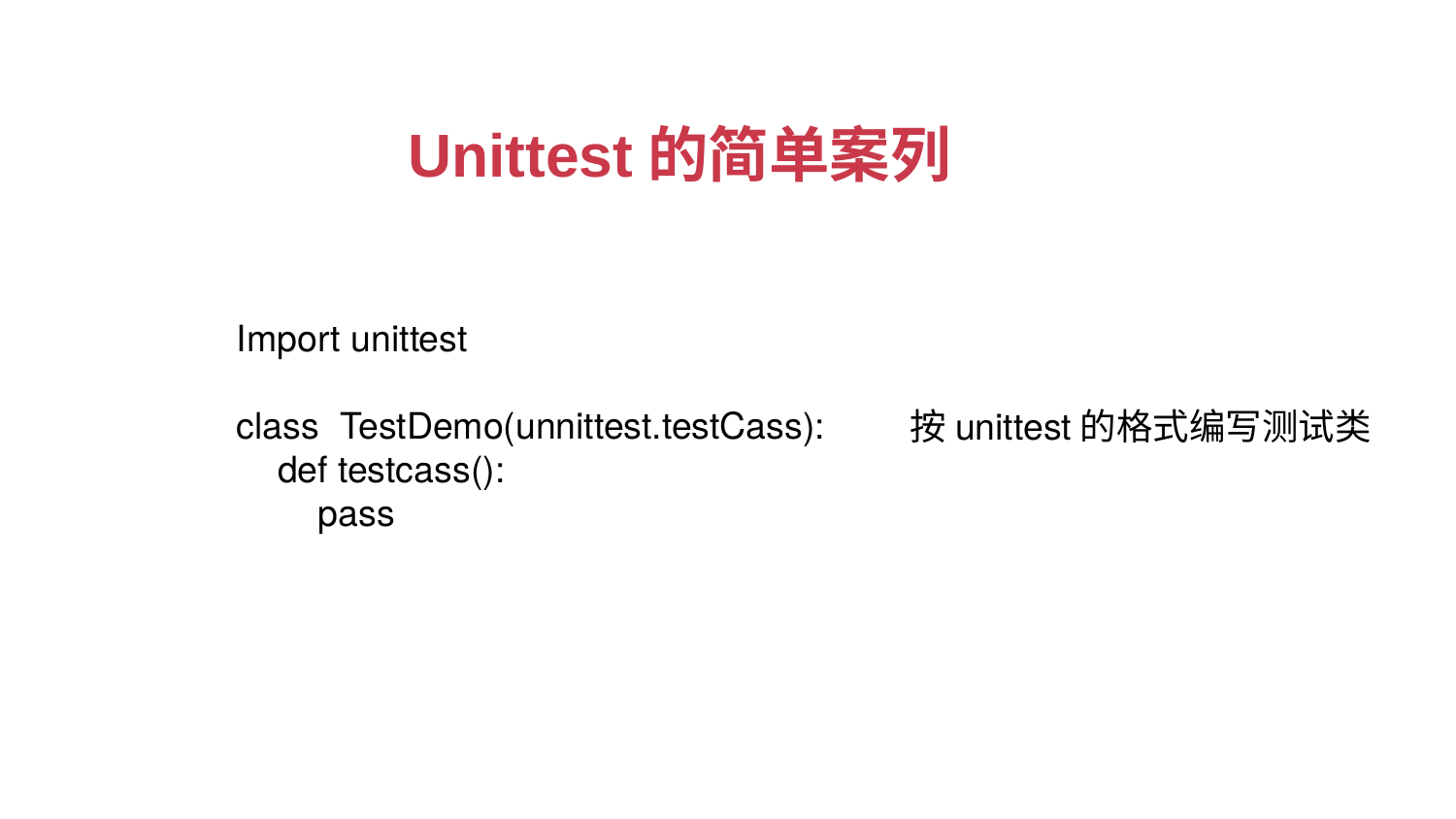

Unittest的简单案列
Import unittest

class  TestDemo(unnittest.testCass):
    def testcass():
        pass
按unittest的格式编写测试类